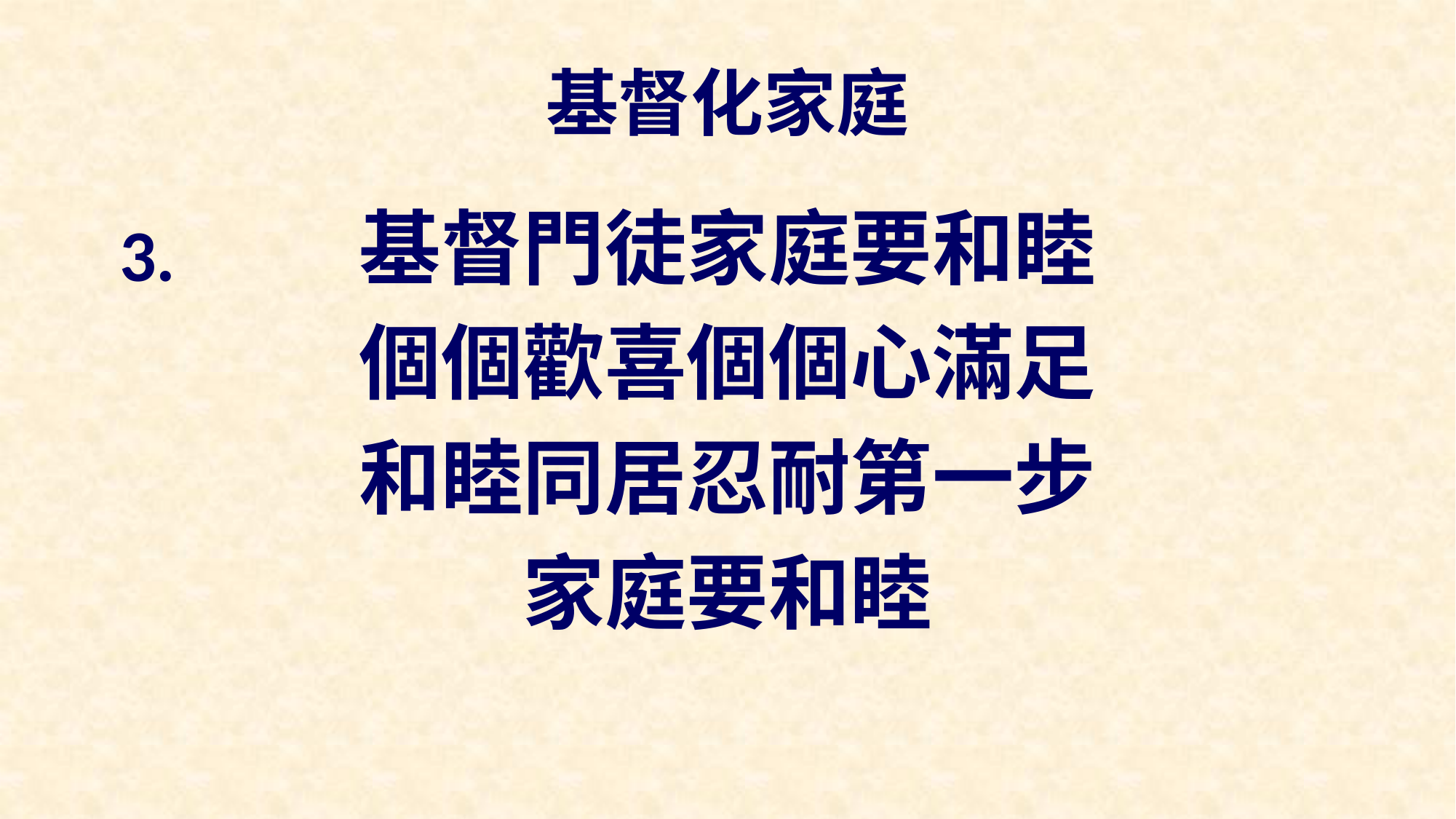

# 基督化家庭
基督門徒家庭要和睦
個個歡喜個個心滿足
和睦同居忍耐第一步
家庭要和睦
3.